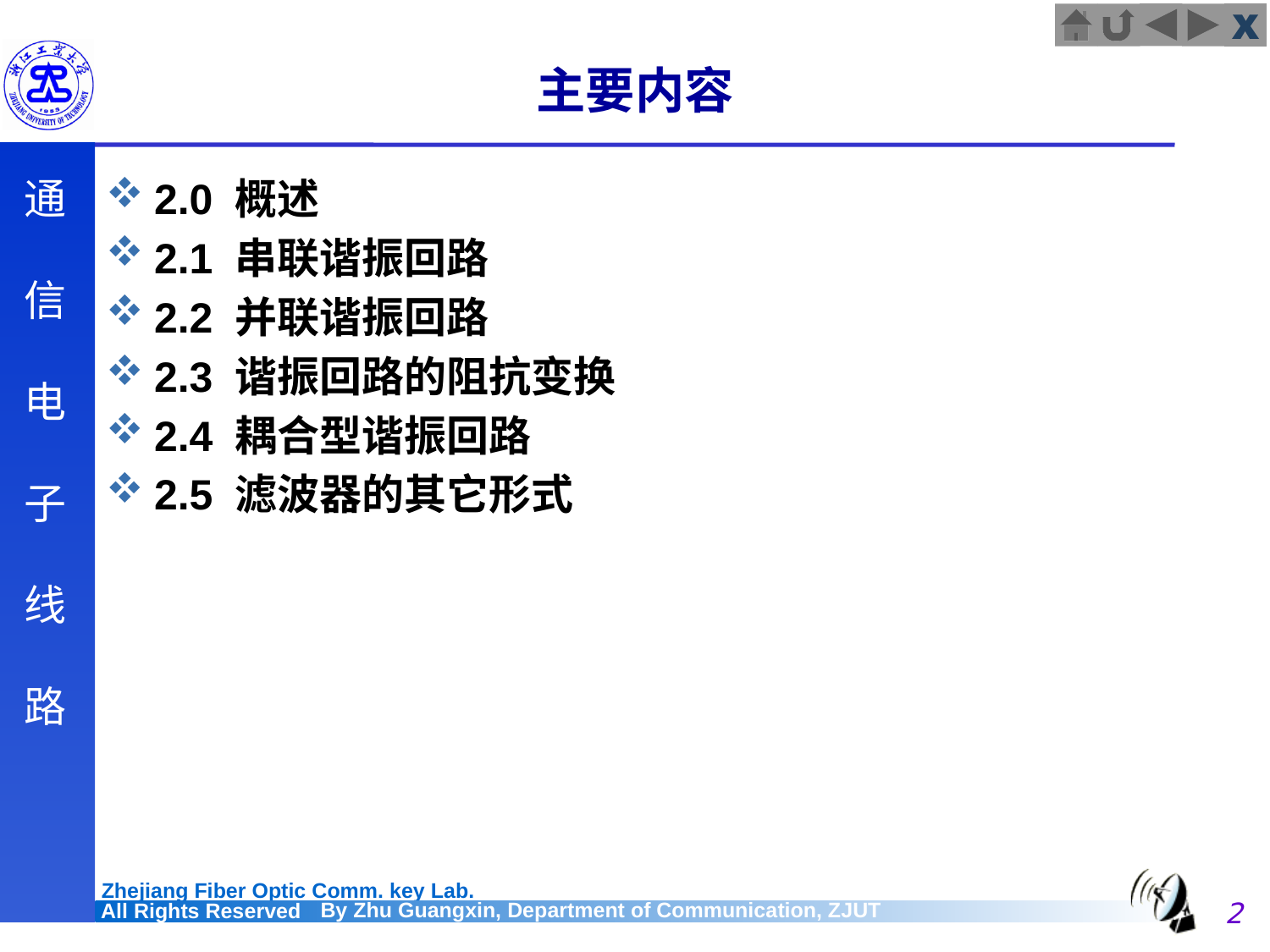

# 主要内容
2.0 概述
2.1 串联谐振回路
2.2 并联谐振回路
2.3 谐振回路的阻抗变换
2.4 耦合型谐振回路
2.5 滤波器的其它形式